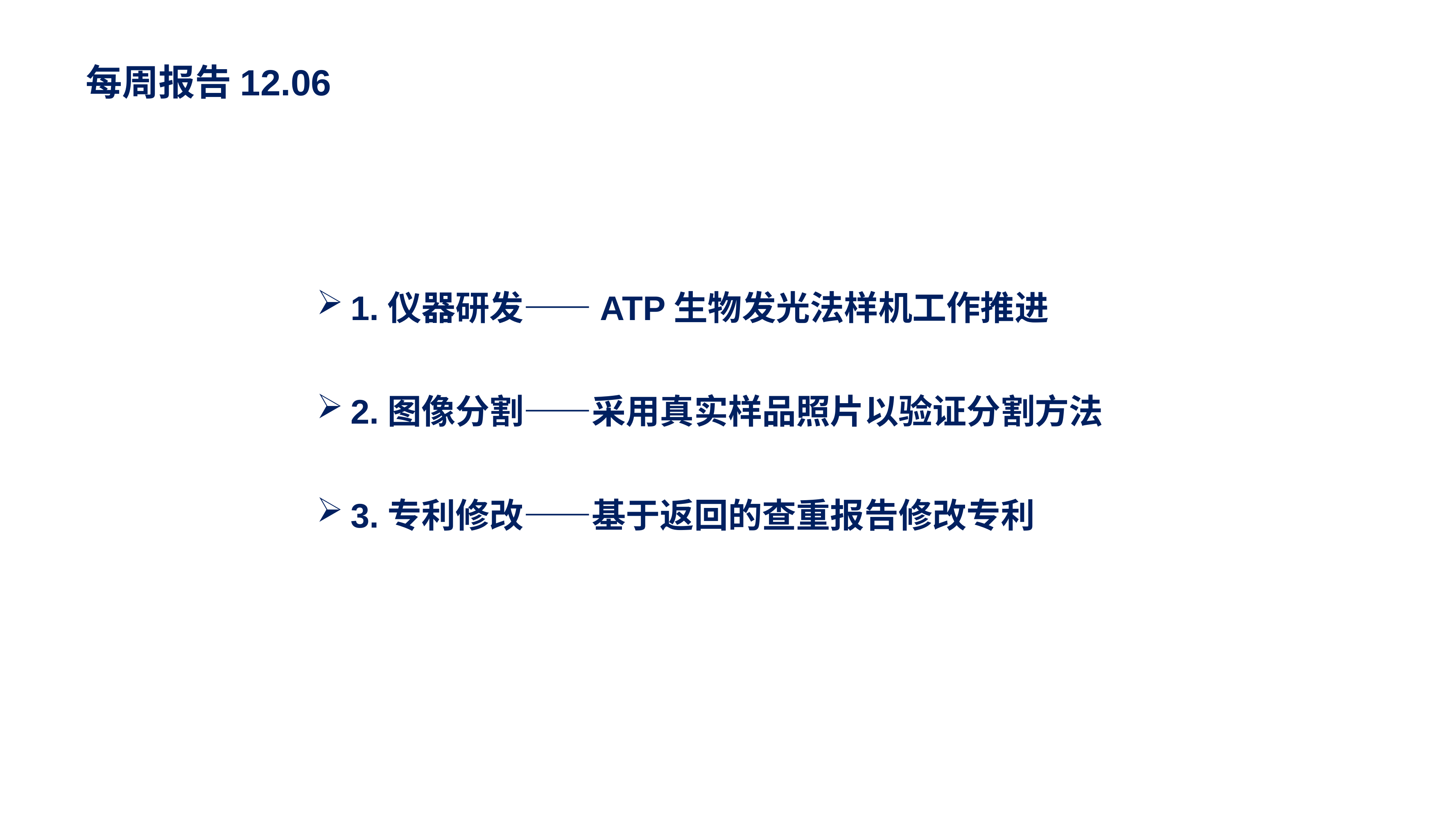

每周报告12.06
1.仪器研发——ATP生物发光法样机工作推进
2.图像分割——采用真实样品照片以验证分割方法
3.专利修改——基于返回的查重报告修改专利